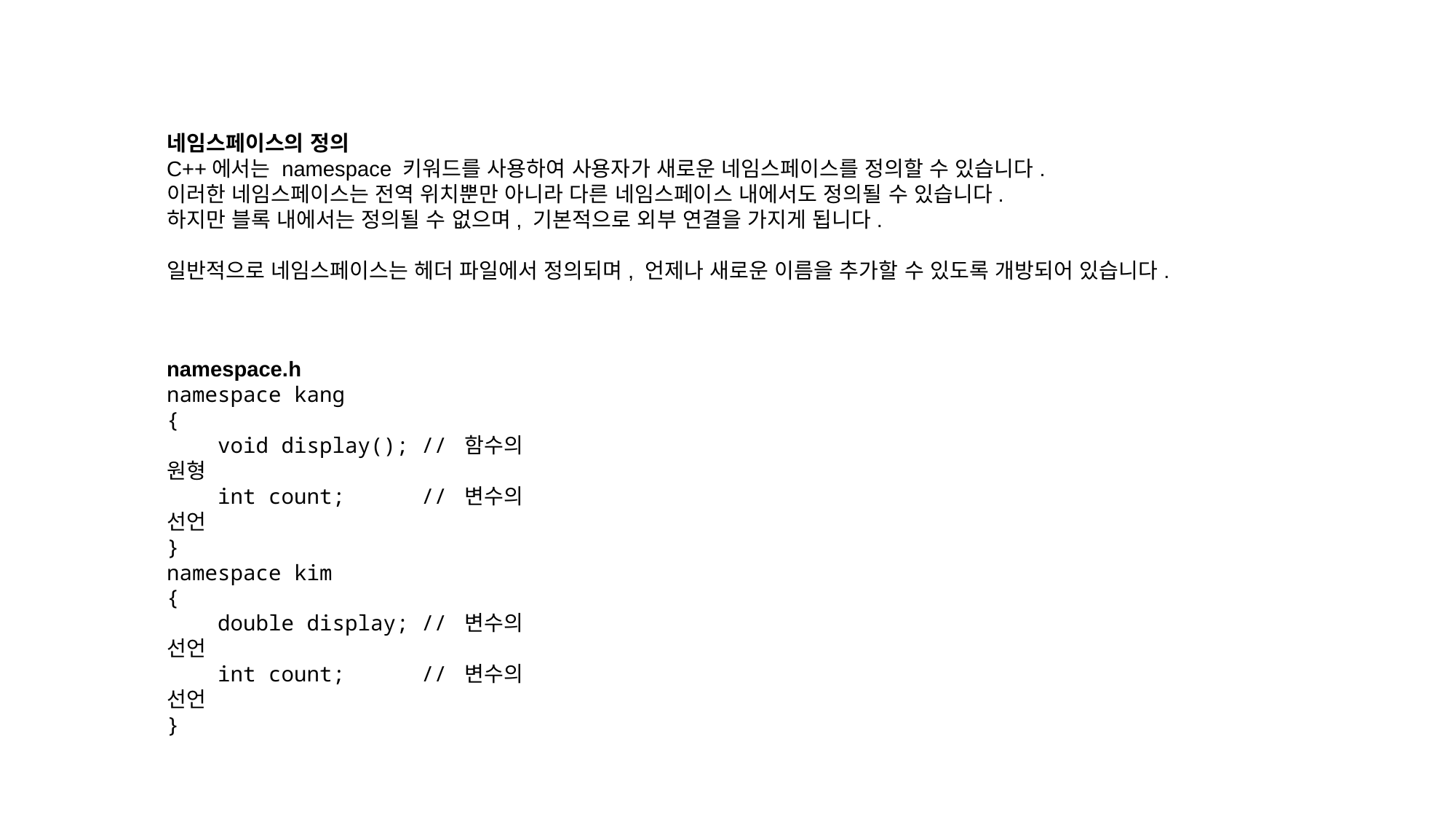

네임스페이스의 정의
C++에서는 namespace 키워드를 사용하여 사용자가 새로운 네임스페이스를 정의할 수 있습니다.
이러한 네임스페이스는 전역 위치뿐만 아니라 다른 네임스페이스 내에서도 정의될 수 있습니다.
하지만 블록 내에서는 정의될 수 없으며, 기본적으로 외부 연결을 가지게 됩니다.

일반적으로 네임스페이스는 헤더 파일에서 정의되며, 언제나 새로운 이름을 추가할 수 있도록 개방되어 있습니다.
namespace.h
namespace kang
{
    void display(); // 함수의 원형
    int count;      // 변수의 선언
}
namespace kim
{
    double display; // 변수의 선언
    int count;      // 변수의 선언
}